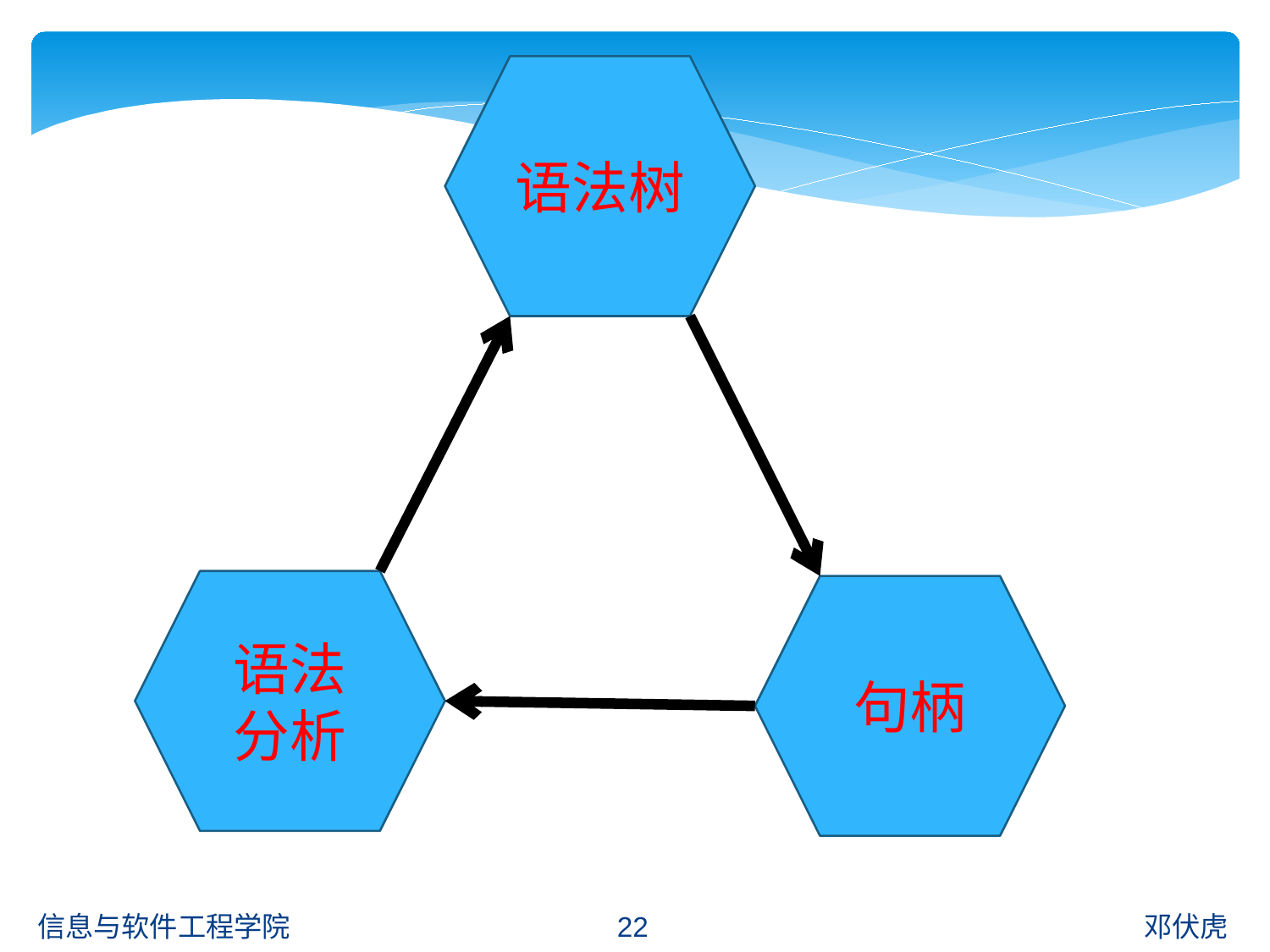

语法树
语法
分析
句柄
信息与软件工程学院
22
邓伏虎